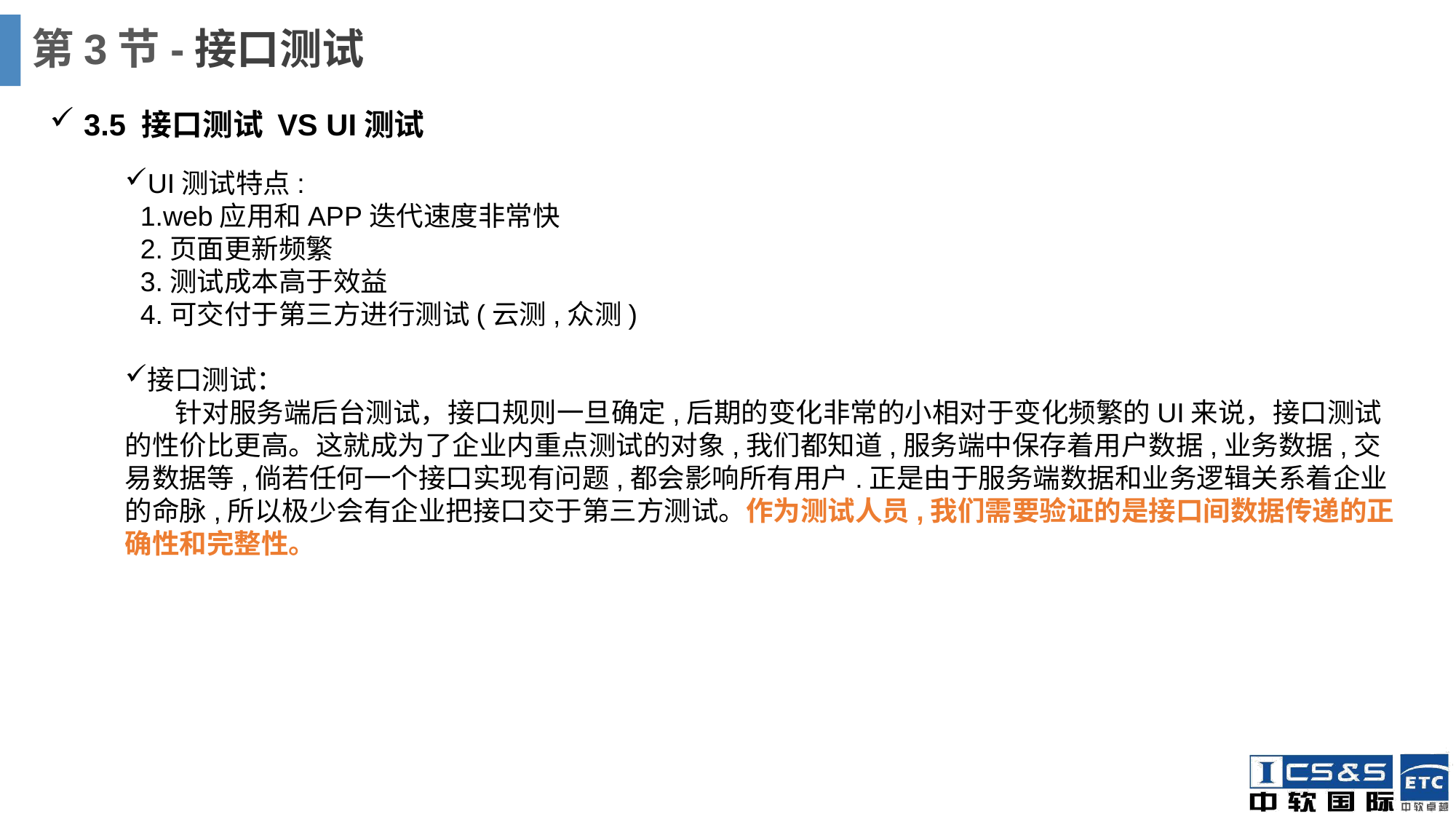

# 第3节-接口测试
3.5 接口测试 VS UI测试
UI测试特点:
  1.web应用和APP迭代速度非常快
  2.页面更新频繁
  3.测试成本高于效益
  4.可交付于第三方进行测试(云测,众测)

接口测试：
       针对服务端后台测试，接口规则一旦确定,后期的变化非常的小相对于变化频繁的UI来说，接口测试的性价比更高。这就成为了企业内重点测试的对象,我们都知道,服务端中保存着用户数据,业务数据,交易数据等,倘若任何一个接口实现有问题,都会影响所有用户.正是由于服务端数据和业务逻辑关系着企业的命脉,所以极少会有企业把接口交于第三方测试。作为测试人员,我们需要验证的是接口间数据传递的正确性和完整性。